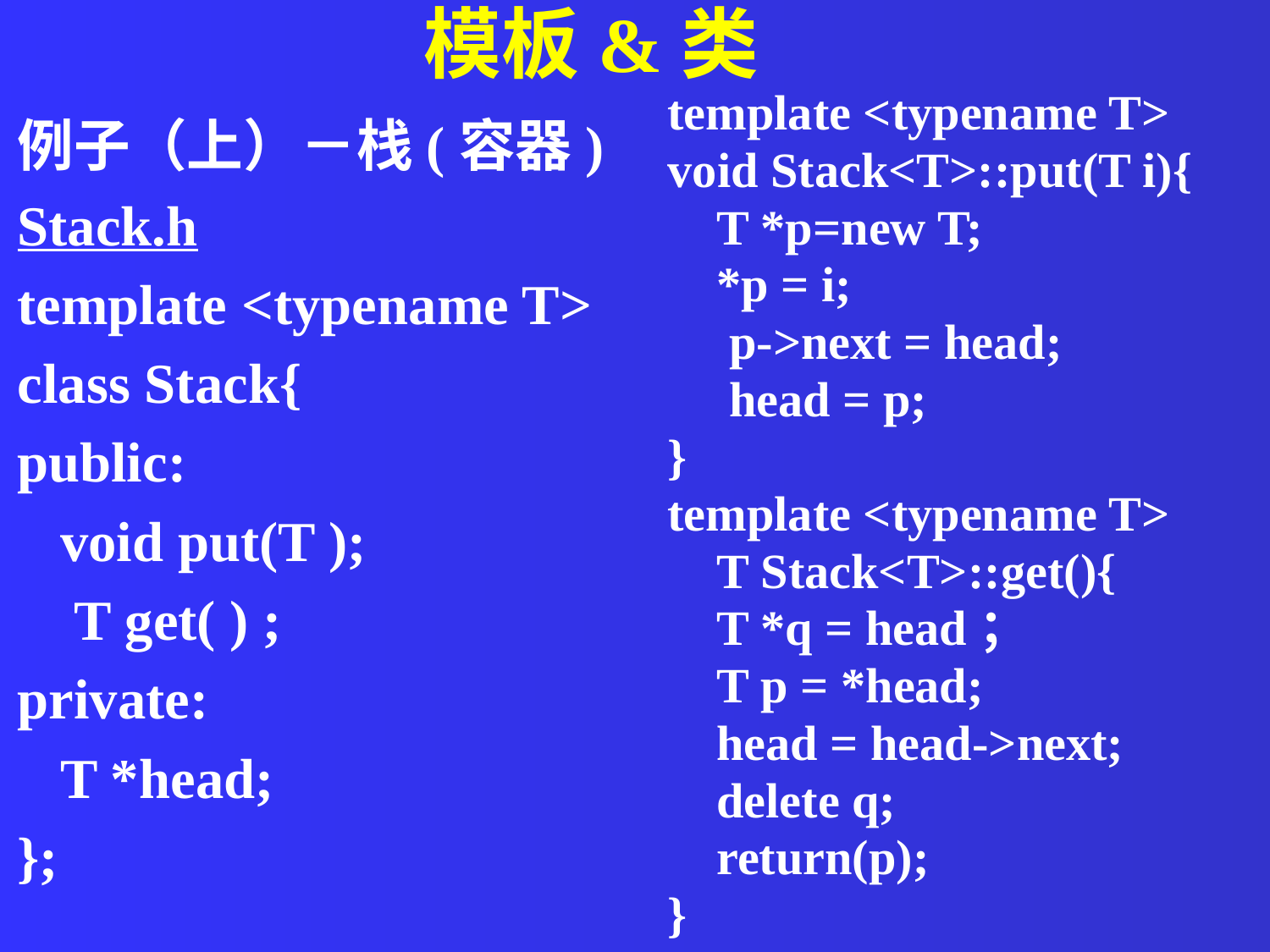

模板&类
template <typename T>
void Stack<T>::put(T i){
    T *p=new T;
    *p = i;
     p->next = head;
     head = p;
}
template <typename T>
    T Stack<T>::get(){
    T *q = head；
    T p = *head;
    head = head->next;
    delete q;
    return(p);
}
例子（上）－栈(容器)
Stack.h
template <typename T>
class Stack{
public:
   void put(T );
    T get( ) ;
private:
   T *head;
};